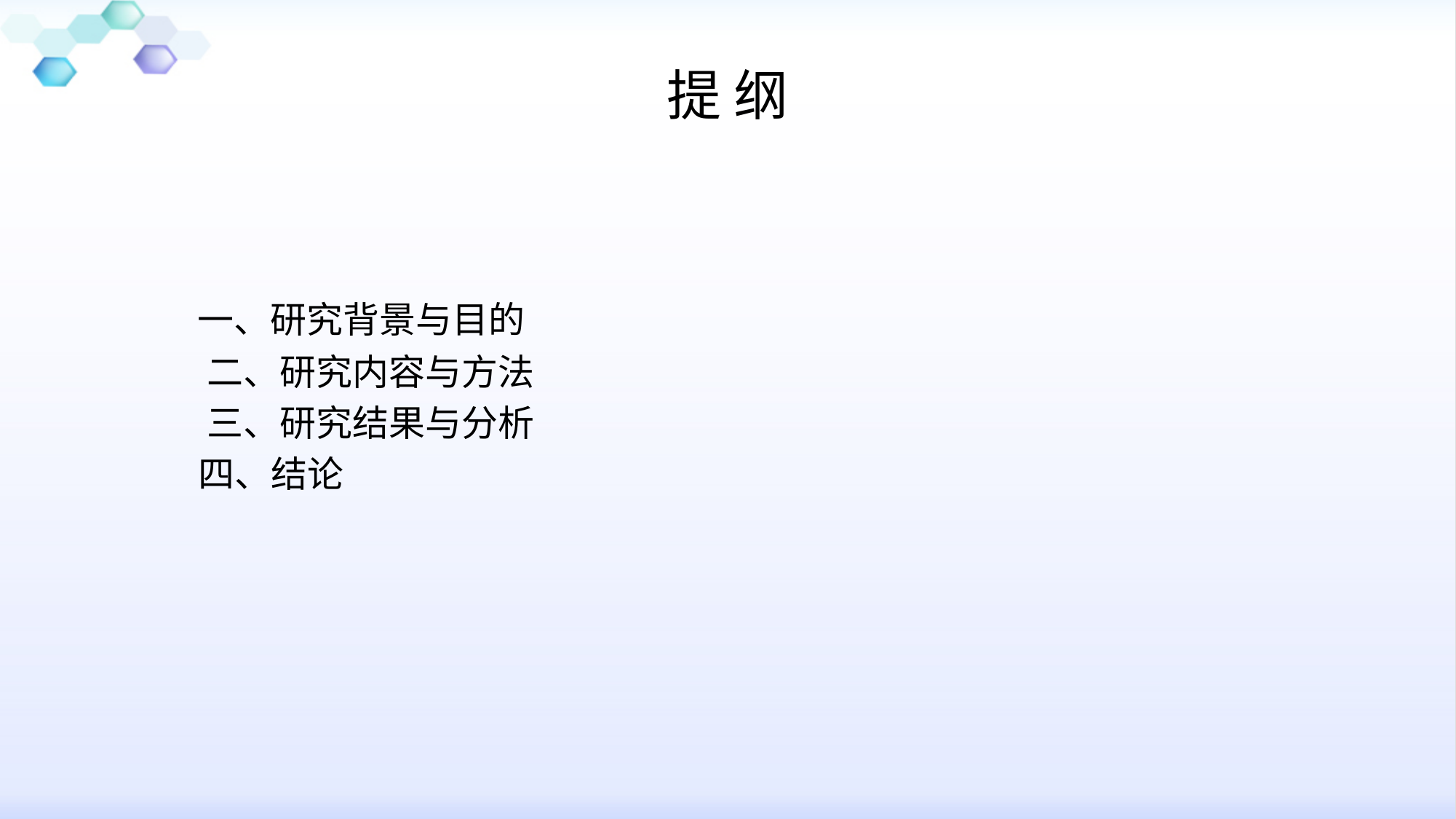

# 提 纲
           一、研究背景与目的
              二、研究内容与方法
              三、研究结果与分析
             四、结论